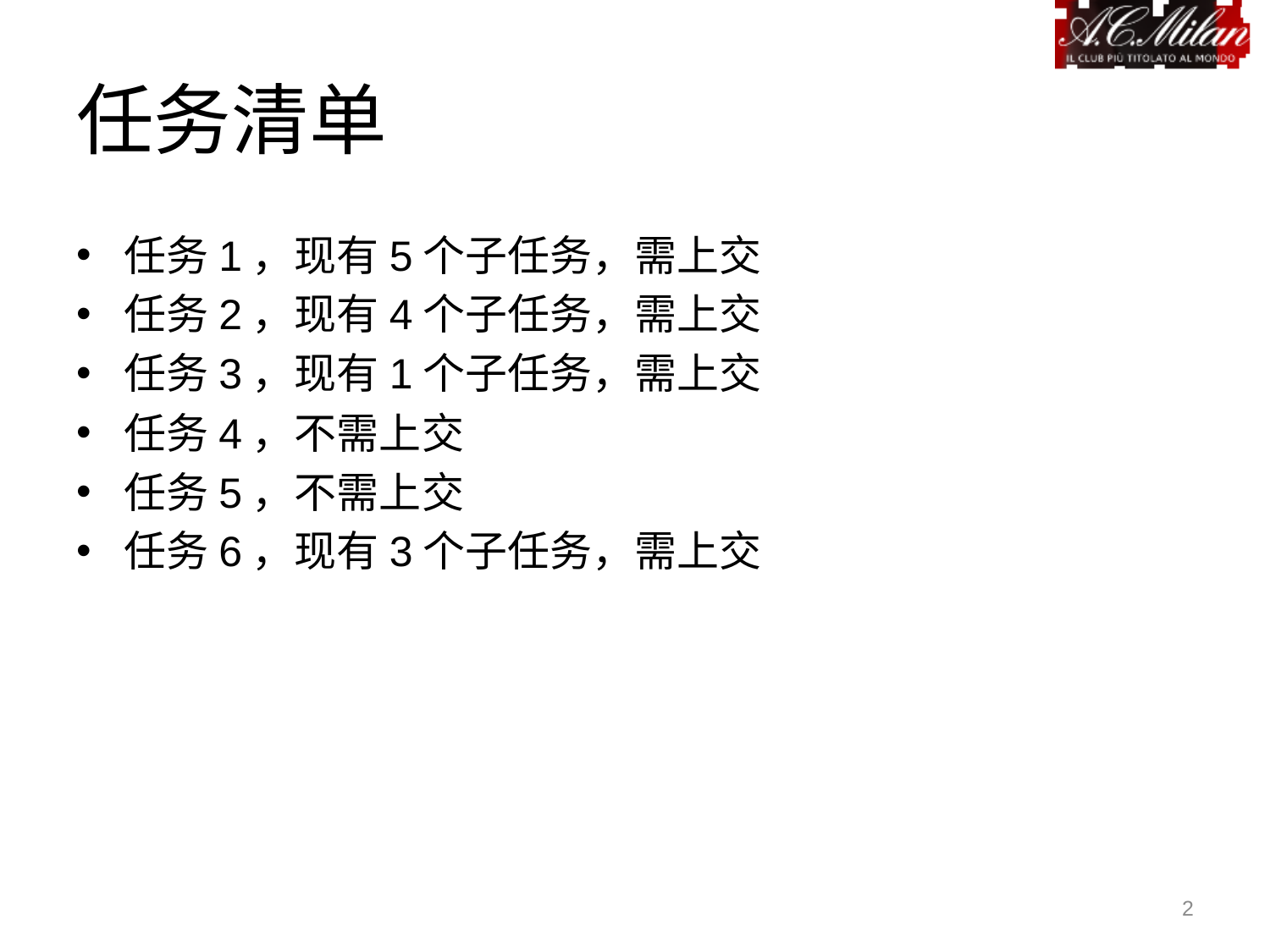

# 任务清单
任务1，现有5个子任务，需上交
任务2，现有4个子任务，需上交
任务3，现有1个子任务，需上交
任务4，不需上交
任务5，不需上交
任务6，现有3个子任务，需上交

2